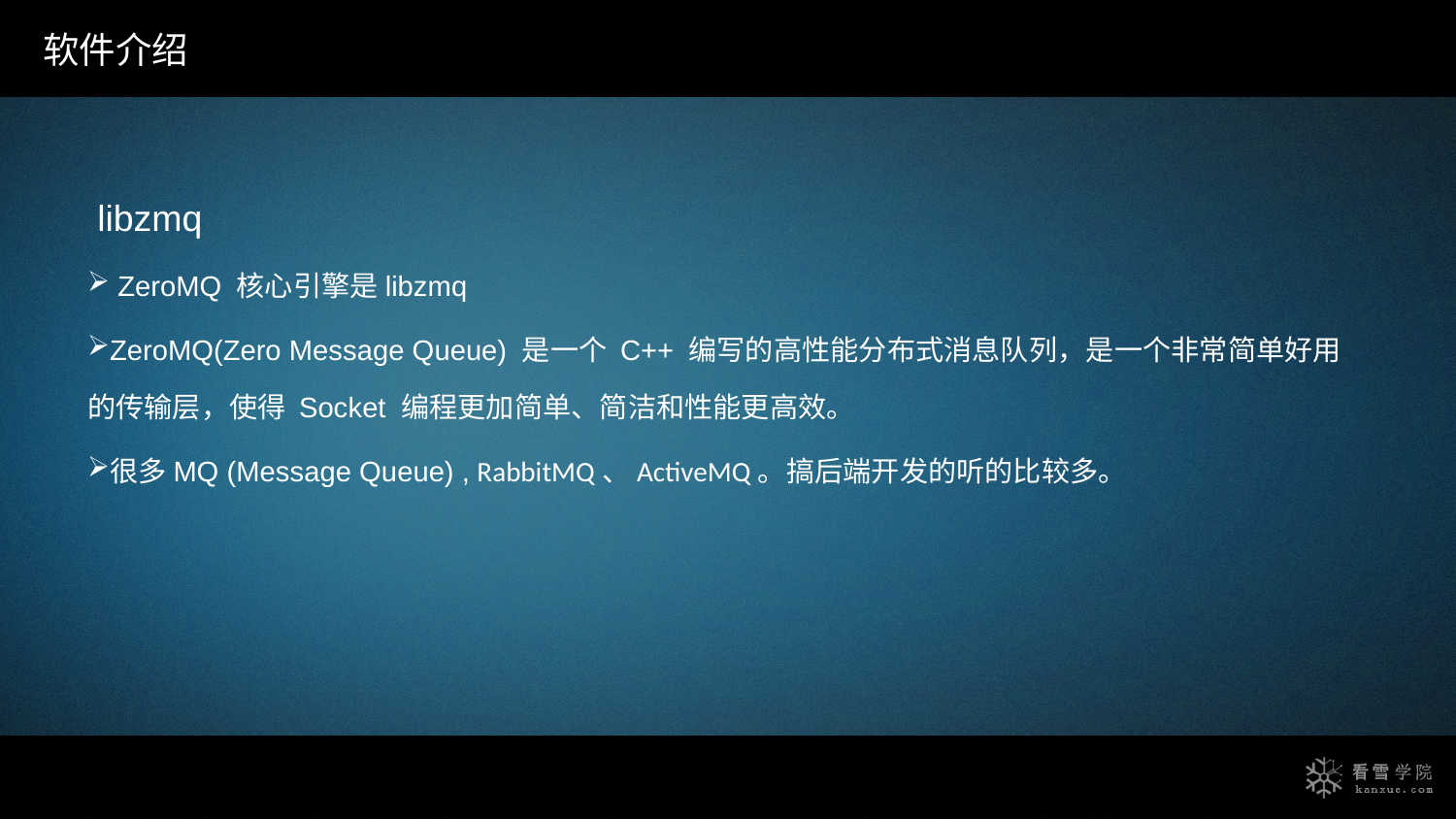

软件介绍
 libzmq
 ZeroMQ 核心引擎是libzmq
ZeroMQ(Zero Message Queue) 是一个 C++ 编写的高性能分布式消息队列，是一个非常简单好用的传输层，使得 Socket 编程更加简单、简洁和性能更高效。
很多MQ (Message Queue) , RabbitMQ、ActiveMQ。搞后端开发的听的比较多。